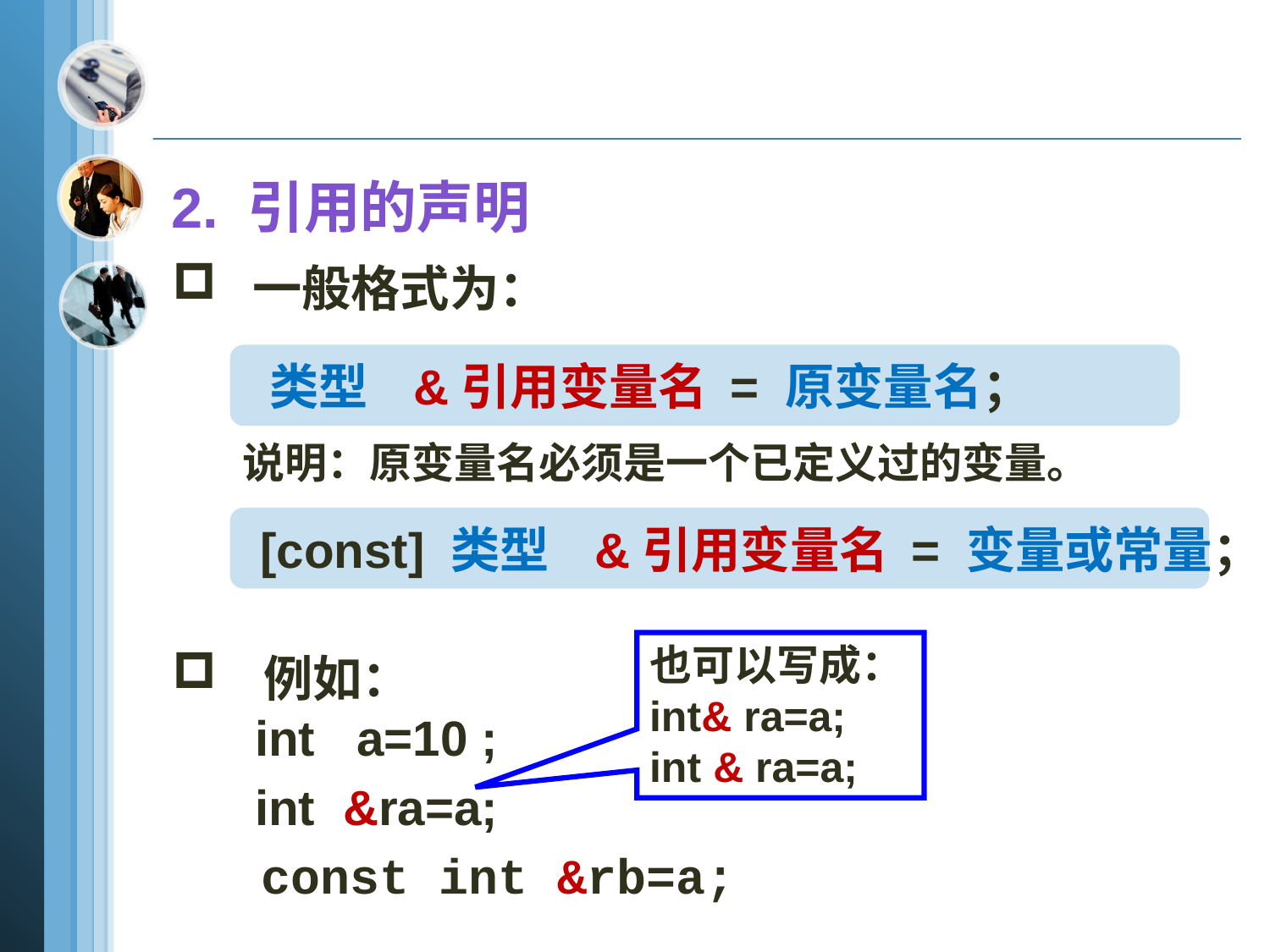

2. 引用的声明
  一般格式为：
 类型   &引用变量名 = 原变量名；
说明：原变量名必须是一个已定义过的变量。
 [const] 类型   &引用变量名 = 变量或常量；
也可以写成：int& ra=a;
int & ra=a;
   例如：
      int   a=10 ;
      int  &ra=a;
   const int &rb=a;